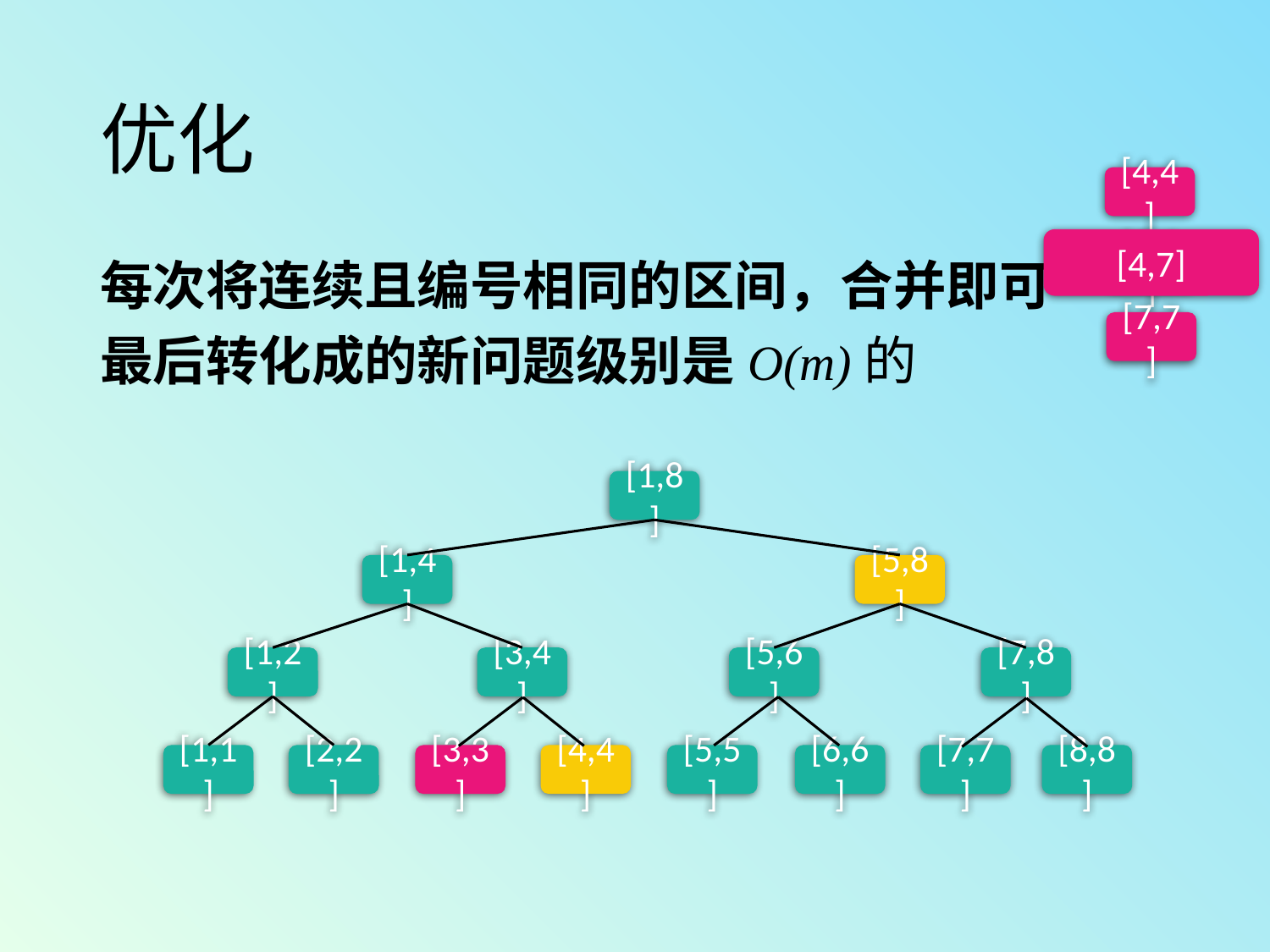

# 优化
[4,4]
[4,7]
[5,6]
每次将连续且编号相同的区间，合并即可
最后转化成的新问题级别是O(m)的
[7,7]
[1,8]
[1,4]
[5,8]
[1,2]
[3,4]
[5,6]
[7,8]
[1,1]
[2,2]
[3,3]
[4,4]
[5,5]
[6,6]
[7,7]
[8,8]